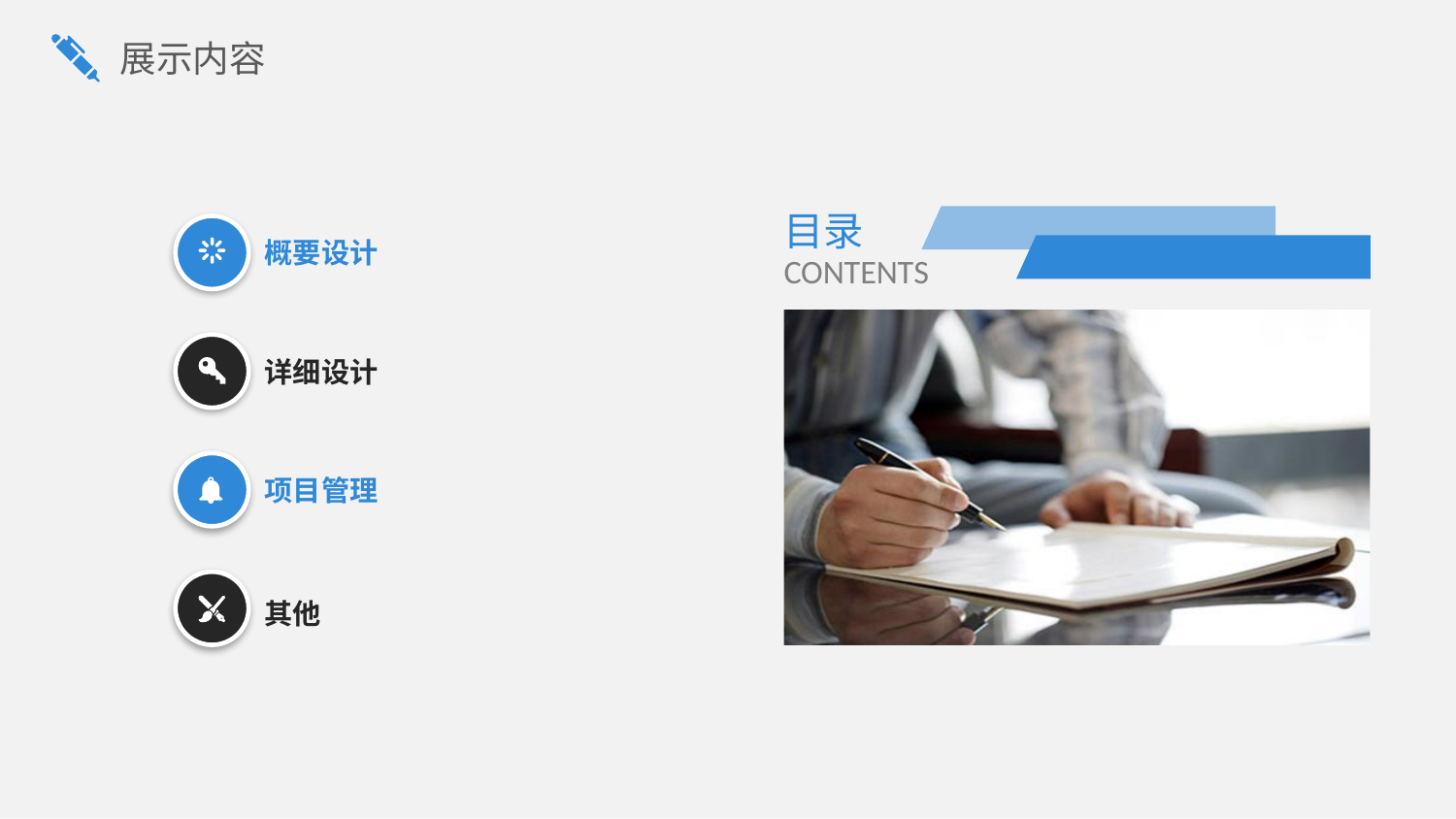

展示内容
目录
CONTENTS

概要设计

详细设计

项目管理

其他